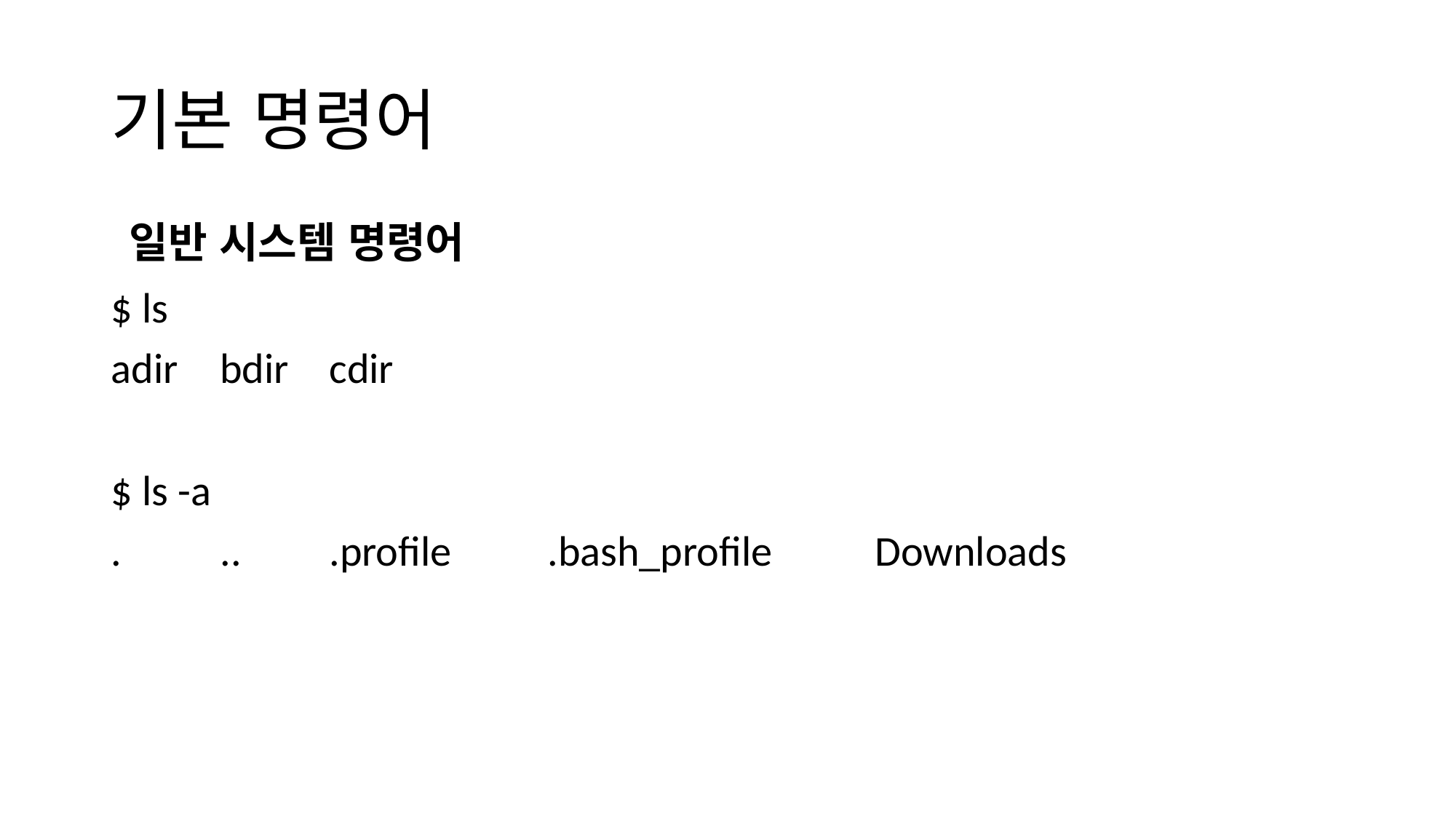

# 기본 명령어
일반 시스템 명령어
$ ls
adir	bdir	cdir

$ ls -a
.	..	.profile	.bash_profile	Downloads